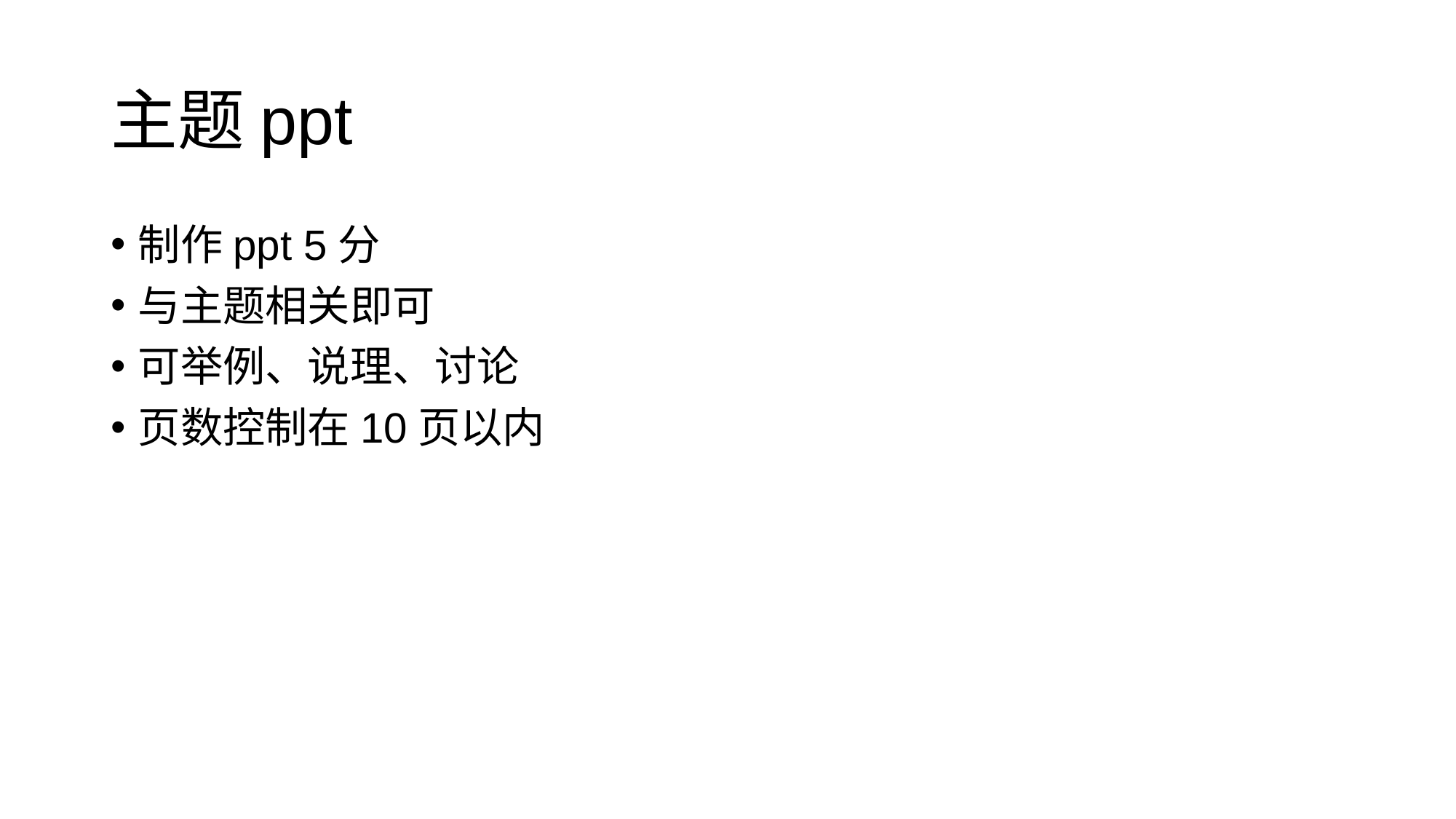

# 主题ppt
制作ppt 5分
与主题相关即可
可举例、说理、讨论
页数控制在10页以内